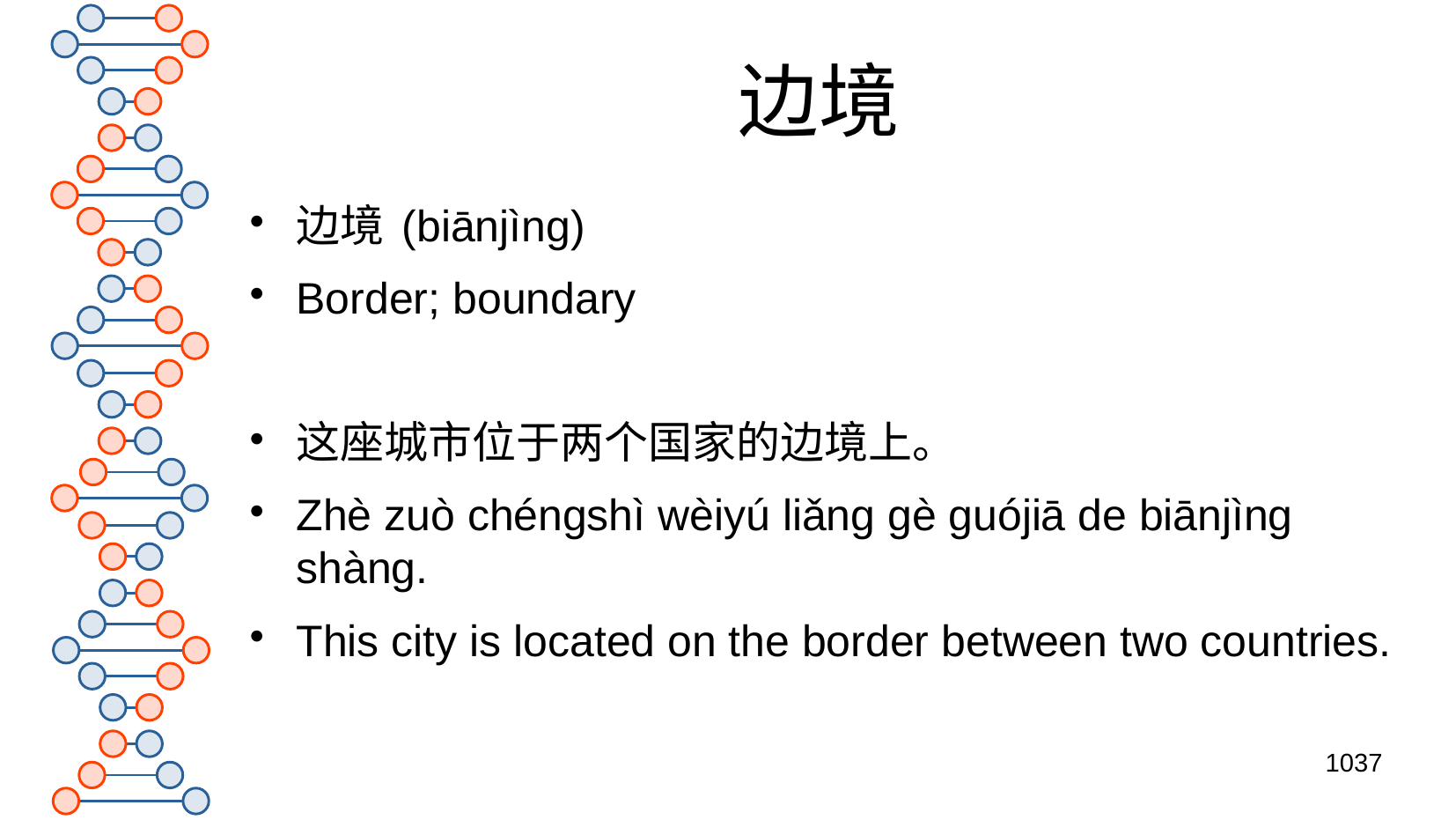

# 边境
边境 (biānjìng)
Border; boundary

这座城市位于两个国家的边境上。
Zhè zuò chéngshì wèiyú liǎng gè guójiā de biānjìng shàng.
This city is located on the border between two countries.

1037